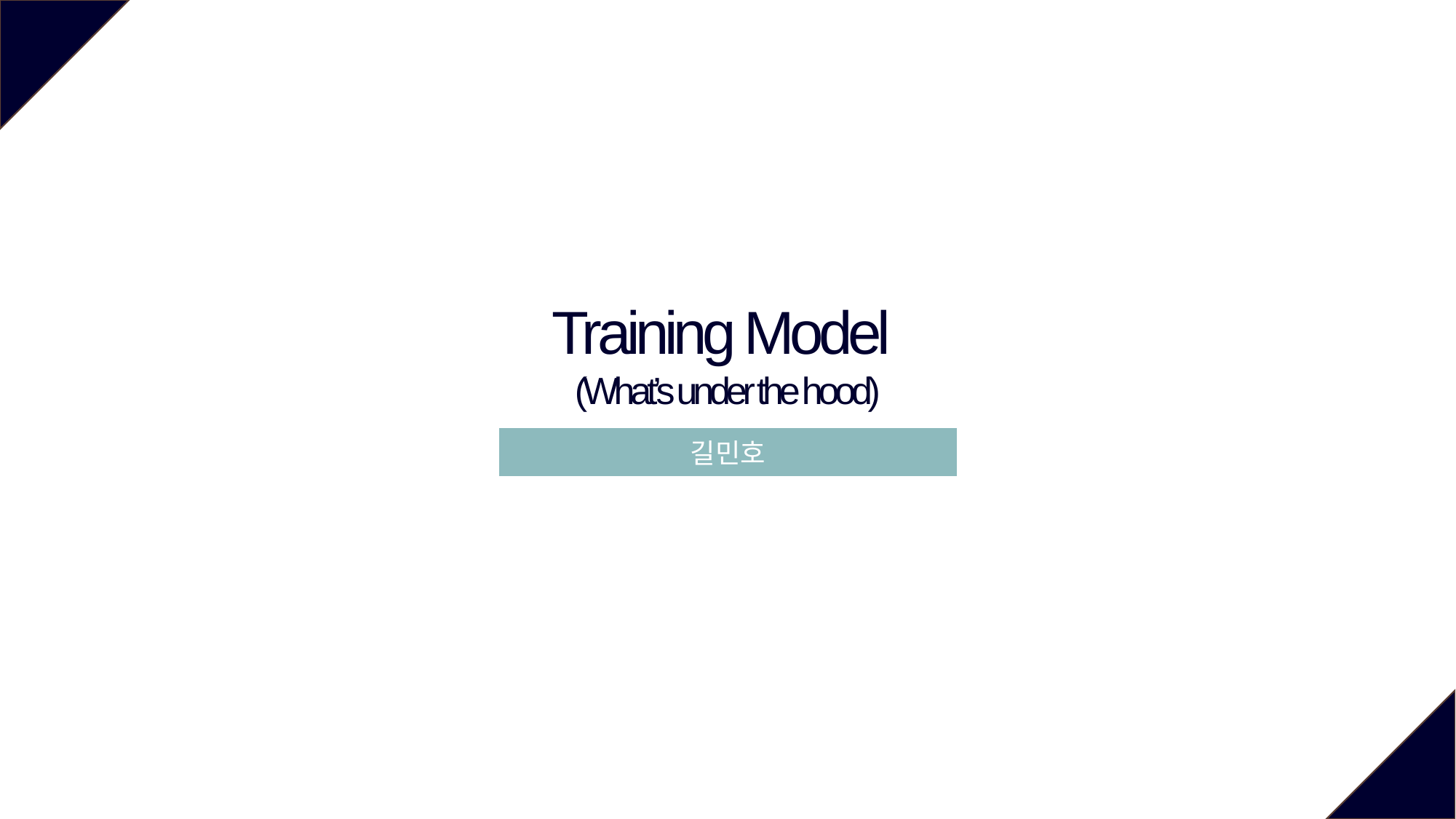

Training Model
(What’s under the hood)
길민호